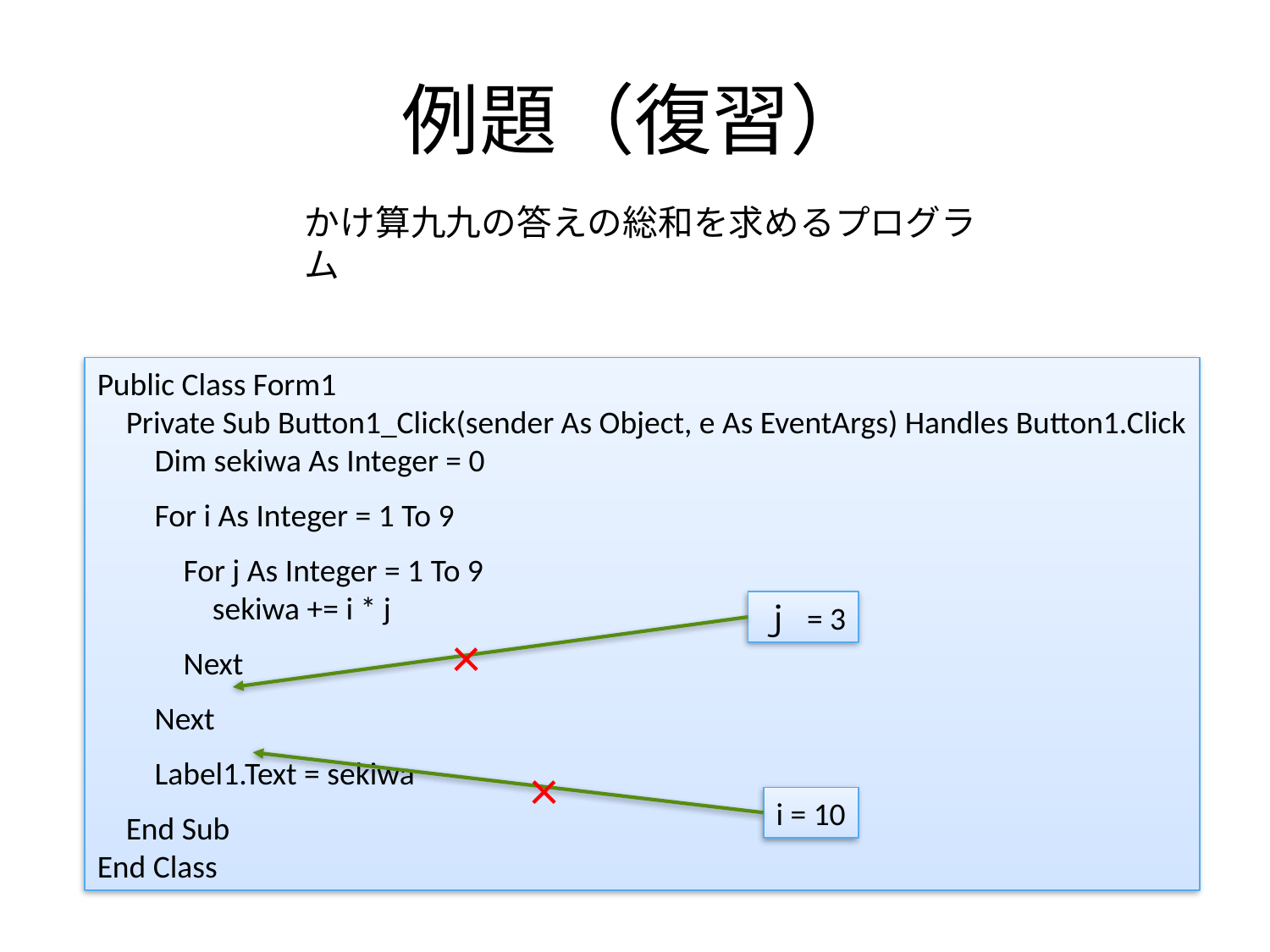

# 例題（復習）
かけ算九九の答えの総和を求めるプログラム
Public Class Form1
    Private Sub Button1_Click(sender As Object, e As EventArgs) Handles Button1.Click
        Dim sekiwa As Integer = 0

        For i As Integer = 1 To 9

            For j As Integer = 1 To 9
                sekiwa += i * j

            Next

        Next

        Label1.Text = sekiwa

    End Sub
End Class
ｊ = 3
×
×
i = 10